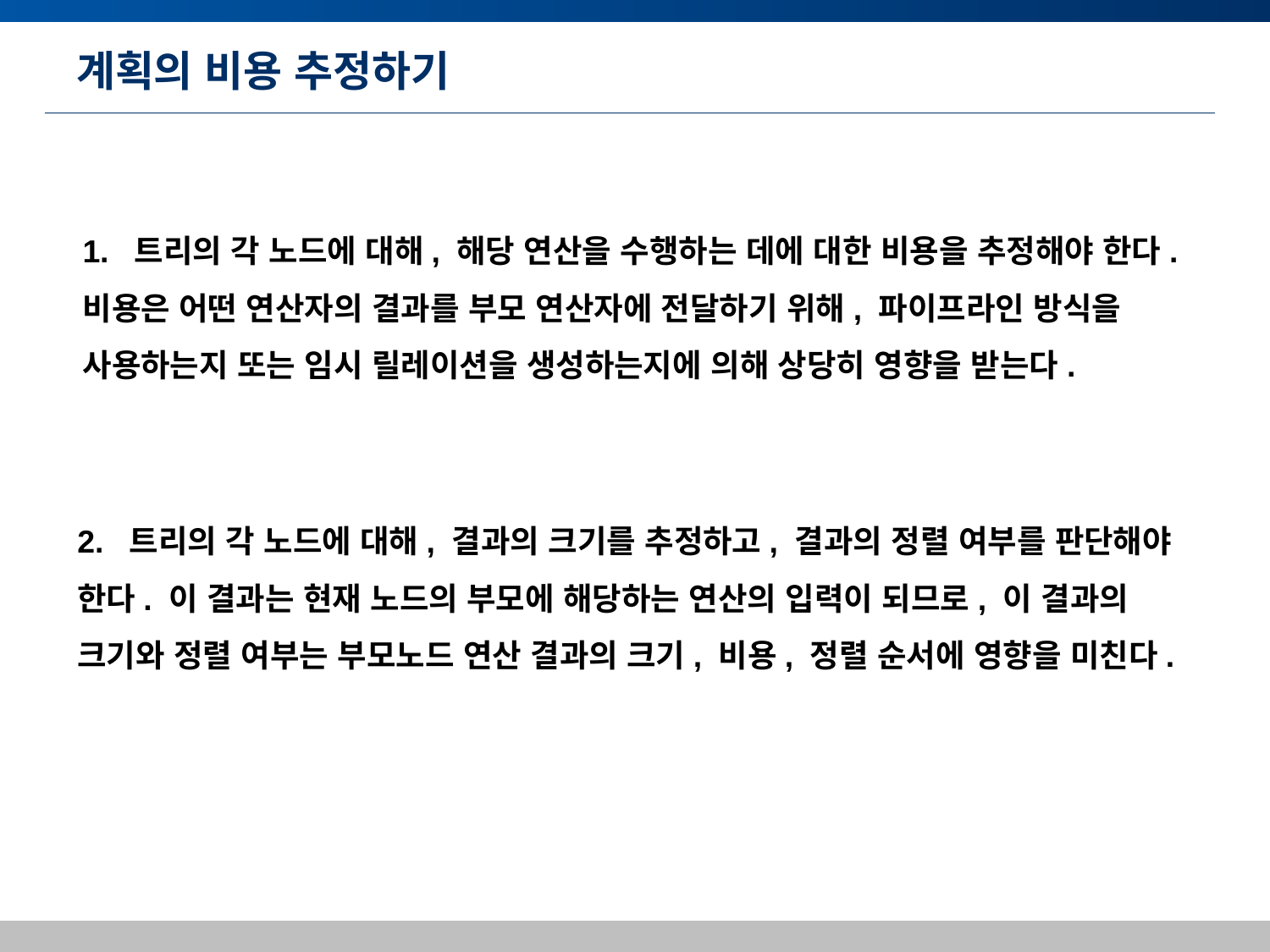

# 계획의 비용 추정하기
1.  트리의 각 노드에 대해, 해당 연산을 수행하는 데에 대한 비용을 추정해야 한다. 비용은 어떤 연산자의 결과를 부모 연산자에 전달하기 위해, 파이프라인 방식을 사용하는지 또는 임시 릴레이션을 생성하는지에 의해 상당히 영향을 받는다.
2.  트리의 각 노드에 대해, 결과의 크기를 추정하고, 결과의 정렬 여부를 판단해야 한다. 이 결과는 현재 노드의 부모에 해당하는 연산의 입력이 되므로, 이 결과의 크기와 정렬 여부는 부모노드 연산 결과의 크기, 비용, 정렬 순서에 영향을 미친다.